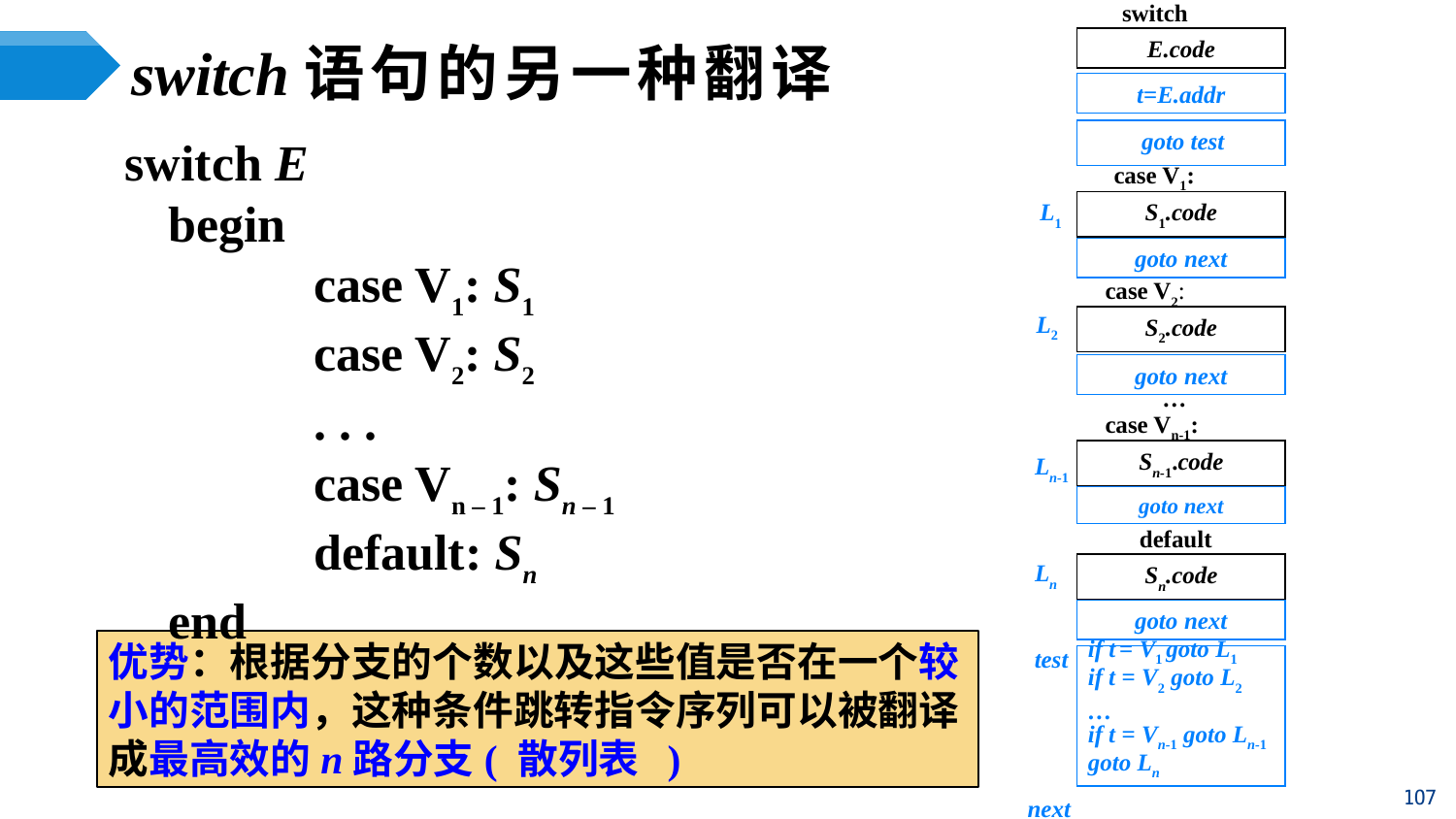

switch
E.code
t=E.addr
case V1:
L1
S1.code
case V2:
L2
S2.code
…
case Vn-1:
Sn-1.code
Ln-1
default
Ln
Sn.code
if t = V1 goto L1
if t = V2 goto L2
…
if t = Vn-1 goto Ln-1
goto Ln
# switch语句的另一种翻译

 goto test
test
switch E
	begin
		case V1: S1
		case V2: S2
		. . .
		case Vn – 1: Sn – 1
		default: Sn
	end
goto next
goto next
goto next
goto next
优势：根据分支的个数以及这些值是否在一个较小的范围内，这种条件跳转指令序列可以被翻译成最高效的n路分支( 散列表  )
107
next